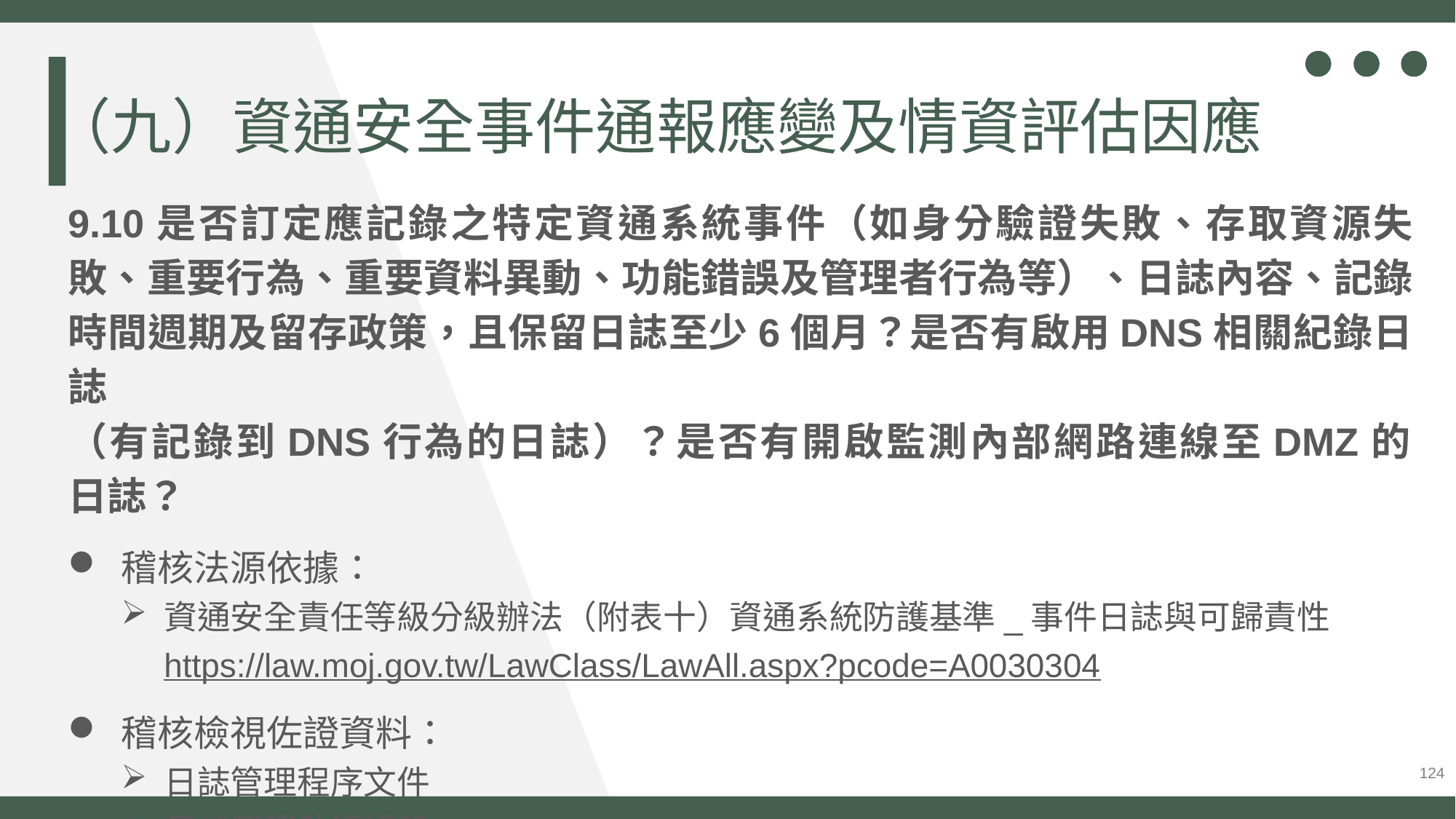

（九）資通安全事件通報應變及情資評估因應
9.10是否訂定應記錄之特定資通系統事件（如身分驗證失敗、存取資源失敗、重要行為、重要資料異動、功能錯誤及管理者行為等）、日誌內容、記錄時間週期及留存政策，且保留日誌至少6個月？是否有啟用DNS相關紀錄日誌
（有記錄到DNS行為的日誌）？是否有開啟監測內部網路連線至DMZ的
日誌？
稽核法源依據：
資通安全責任等級分級辦法（附表十）資通系統防護基準_事件日誌與可歸責性
https://law.moj.gov.tw/LawClass/LawAll.aspx?pcode=A0030304
稽核檢視佐證資料：
日誌管理程序文件
日誌管理執行紀錄
124